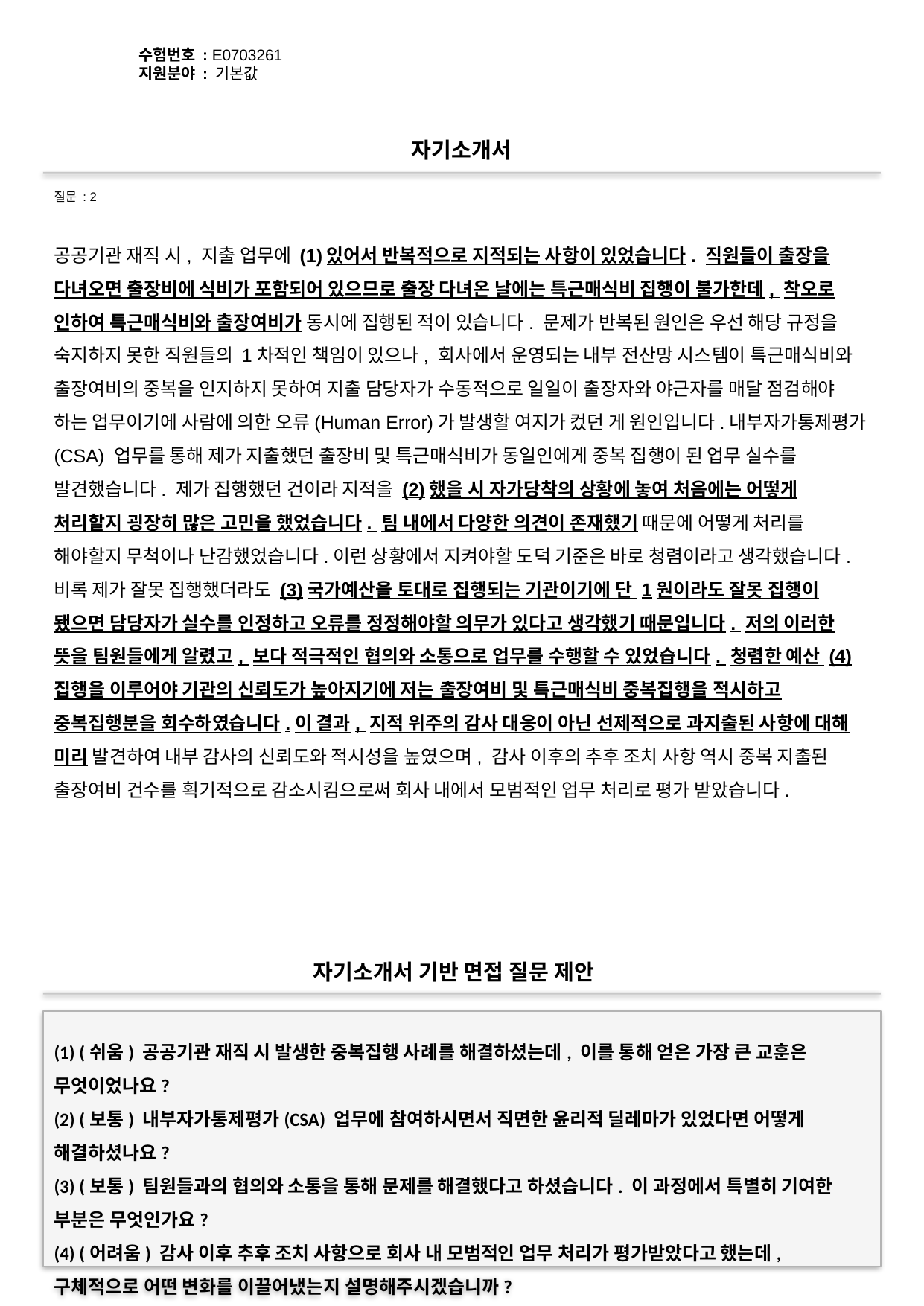

수험번호 : E0703261
지원분야 : 기본값
#

자기소개서

질문 : 2

공공기관 재직 시, 지출 업무에 (1)있어서 반복적으로 지적되는 사항이 있었습니다. 직원들이 출장을 다녀오면 출장비에 식비가 포함되어 있으므로 출장 다녀온 날에는 특근매식비 집행이 불가한데, 착오로 인하여 특근매식비와 출장여비가 동시에 집행된 적이 있습니다. 문제가 반복된 원인은 우선 해당 규정을 숙지하지 못한 직원들의 1차적인 책임이 있으나, 회사에서 운영되는 내부 전산망 시스템이 특근매식비와 출장여비의 중복을 인지하지 못하여 지출 담당자가 수동적으로 일일이 출장자와 야근자를 매달 점검해야 하는 업무이기에 사람에 의한 오류(Human Error)가 발생할 여지가 컸던 게 원인입니다.내부자가통제평가(CSA) 업무를 통해 제가 지출했던 출장비 및 특근매식비가 동일인에게 중복 집행이 된 업무 실수를 발견했습니다. 제가 집행했던 건이라 지적을 (2)했을 시 자가당착의 상황에 놓여 처음에는 어떻게 처리할지 굉장히 많은 고민을 했었습니다. 팀 내에서 다양한 의견이 존재했기 때문에 어떻게 처리를 해야할지 무척이나 난감했었습니다.이런 상황에서 지켜야할 도덕 기준은 바로 청렴이라고 생각했습니다. 비록 제가 잘못 집행했더라도 (3)국가예산을 토대로 집행되는 기관이기에 단 1원이라도 잘못 집행이 됐으면 담당자가 실수를 인정하고 오류를 정정해야할 의무가 있다고 생각했기 때문입니다. 저의 이러한 뜻을 팀원들에게 알렸고, 보다 적극적인 협의와 소통으로 업무를 수행할 수 있었습니다. 청렴한 예산 (4)집행을 이루어야 기관의 신뢰도가 높아지기에 저는 출장여비 및 특근매식비 중복집행을 적시하고 중복집행분을 회수하였습니다.이 결과, 지적 위주의 감사 대응이 아닌 선제적으로 과지출된 사항에 대해 미리 발견하여 내부 감사의 신뢰도와 적시성을 높였으며, 감사 이후의 추후 조치 사항 역시 중복 지출된 출장여비 건수를 획기적으로 감소시킴으로써 회사 내에서 모범적인 업무 처리로 평가 받았습니다.

자기소개서 기반 면접 질문 제안

(1) (쉬움) 공공기관 재직 시 발생한 중복집행 사례를 해결하셨는데, 이를 통해 얻은 가장 큰 교훈은 무엇이었나요?
(2) (보통) 내부자가통제평가(CSA) 업무에 참여하시면서 직면한 윤리적 딜레마가 있었다면 어떻게 해결하셨나요?
(3) (보통) 팀원들과의 협의와 소통을 통해 문제를 해결했다고 하셨습니다. 이 과정에서 특별히 기여한 부분은 무엇인가요?
(4) (어려움) 감사 이후 추후 조치 사항으로 회사 내 모범적인 업무 처리가 평가받았다고 했는데, 구체적으로 어떤 변화를 이끌어냈는지 설명해주시겠습니까?